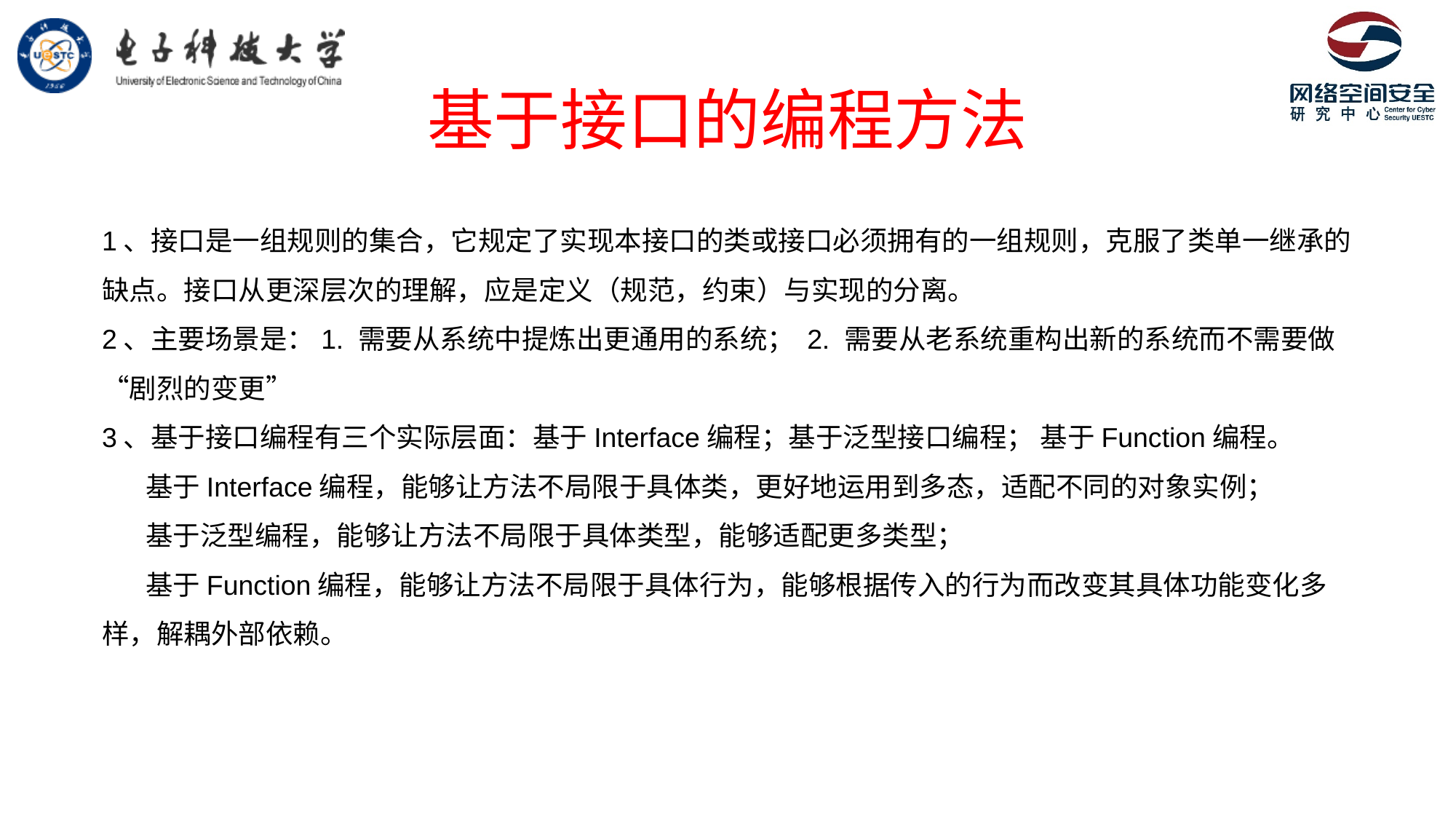

# 基于接口的编程方法
1、接口是一组规则的集合，它规定了实现本接口的类或接口必须拥有的一组规则，克服了类单一继承的缺点。接口从更深层次的理解，应是定义（规范，约束）与实现的分离。
2、主要场景是：1. 需要从系统中提炼出更通用的系统； 2. 需要从老系统重构出新的系统而不需要做“剧烈的变更”
3、基于接口编程有三个实际层面：基于Interface编程；基于泛型接口编程； 基于Function编程。
      基于Interface编程，能够让方法不局限于具体类，更好地运用到多态，适配不同的对象实例；
      基于泛型编程，能够让方法不局限于具体类型，能够适配更多类型；
      基于Function编程，能够让方法不局限于具体行为，能够根据传入的行为而改变其具体功能变化多样，解耦外部依赖。